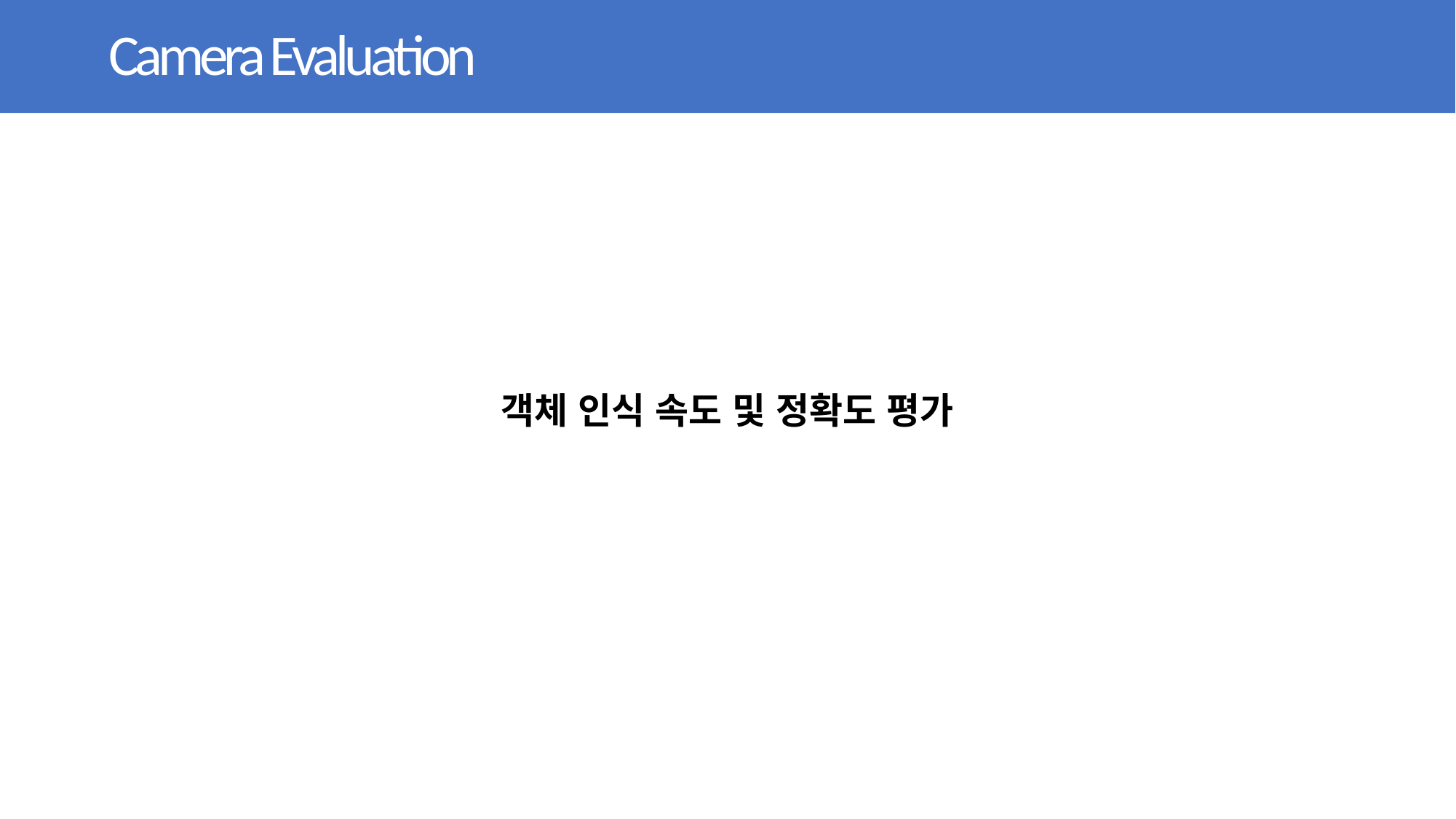

Camera Evaluation
객체 인식 속도 및 정확도 평가